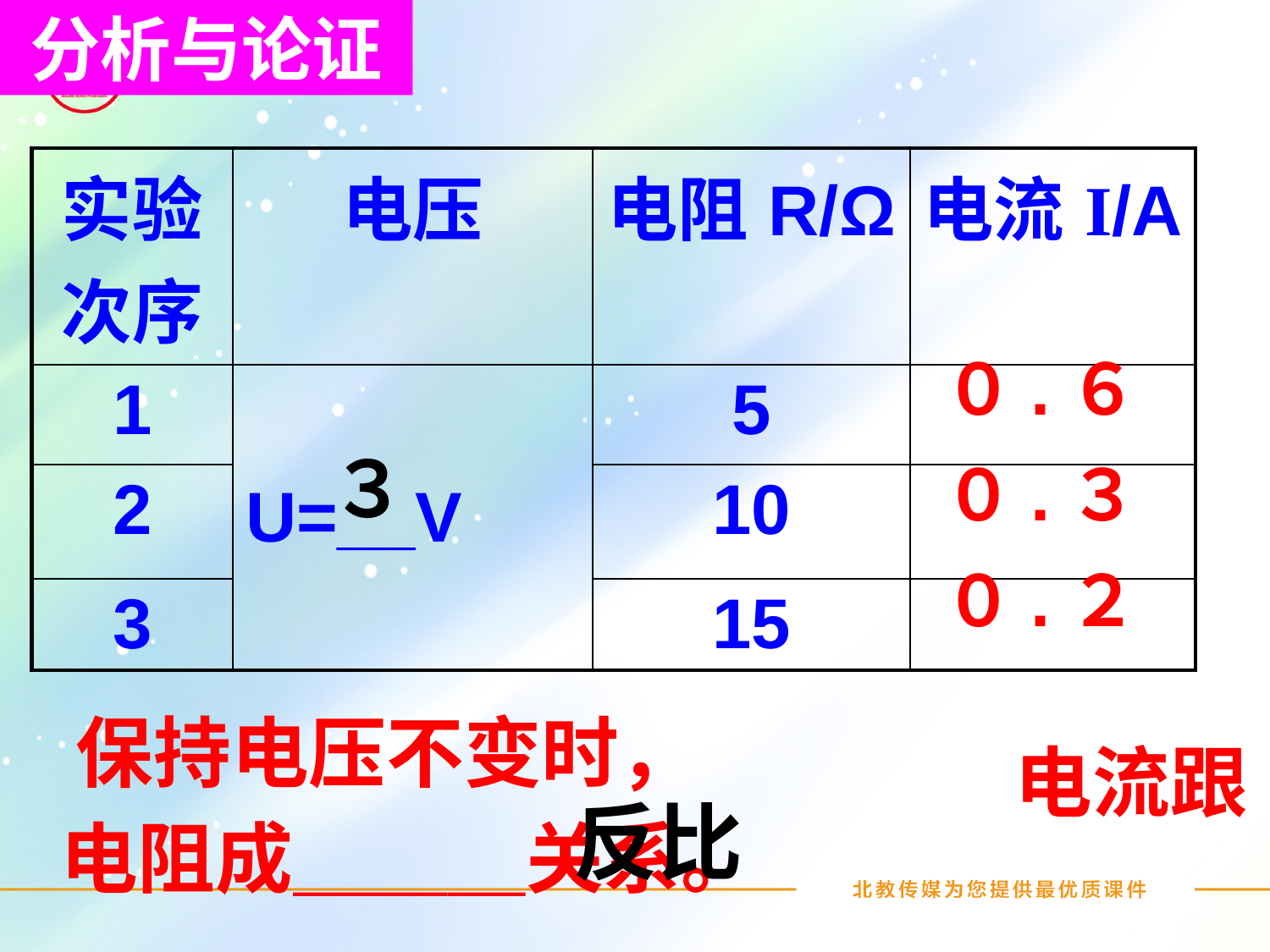

分析与论证
| 实验次序 | 电压 | 电阻R/Ω | 电流I/A |
| --- | --- | --- | --- |
| 1 | U=\_\_V | 5 |  |
| 2 |  | 10 |  |
| 3 |  | 15 |  |
０.６
３
０.３
０.２
保持电压不变时，
                                                   电流跟电阻成＿＿＿关系。
反比